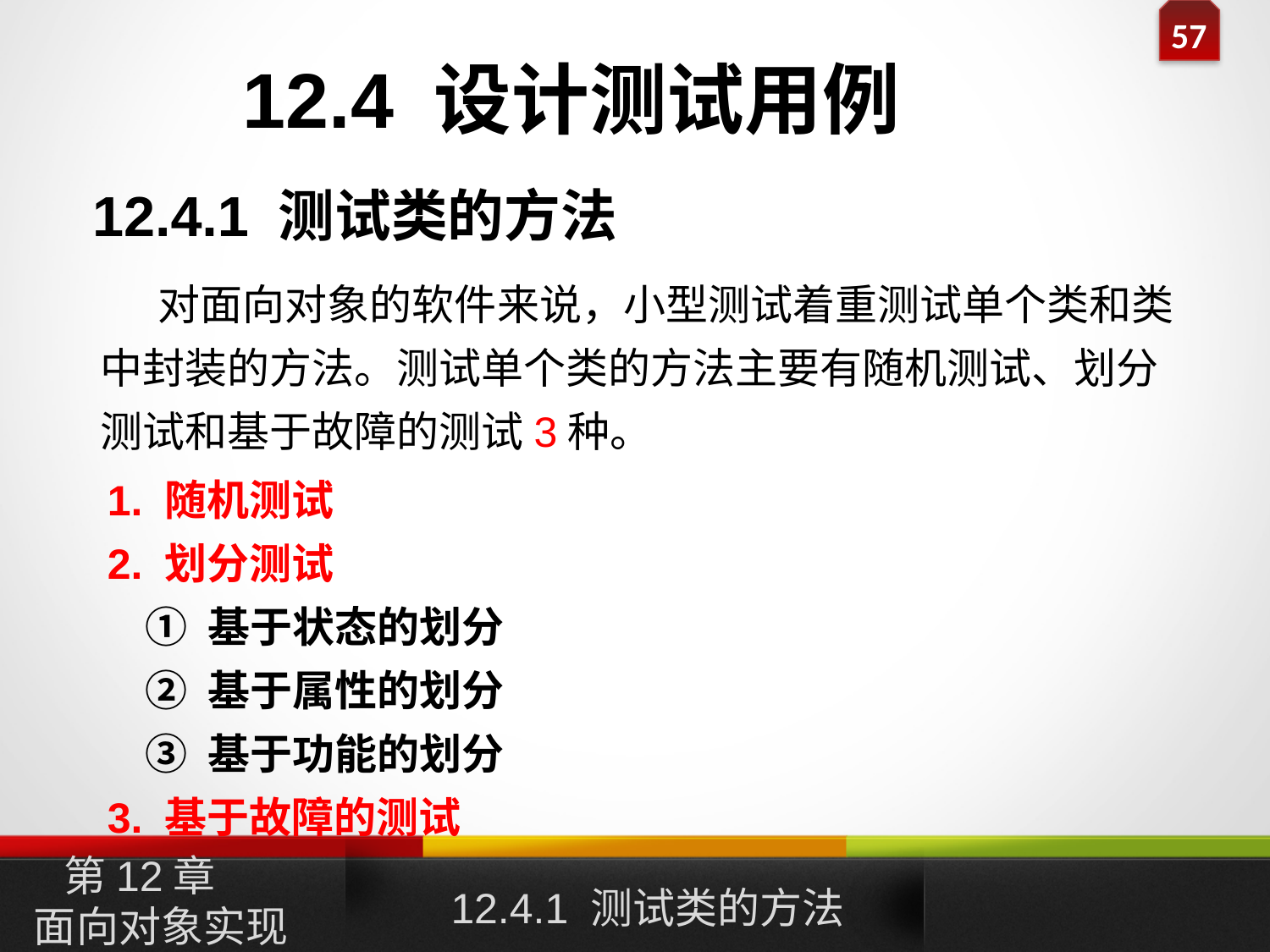

12.4 设计测试用例
12.4.1 测试类的方法
     对面向对象的软件来说，小型测试着重测试单个类和类中封装的方法。测试单个类的方法主要有随机测试、划分测试和基于故障的测试3种。
1. 随机测试
2. 划分测试
    ① 基于状态的划分
    ② 基于属性的划分
    ③ 基于功能的划分
3. 基于故障的测试
12.4.1 测试类的方法